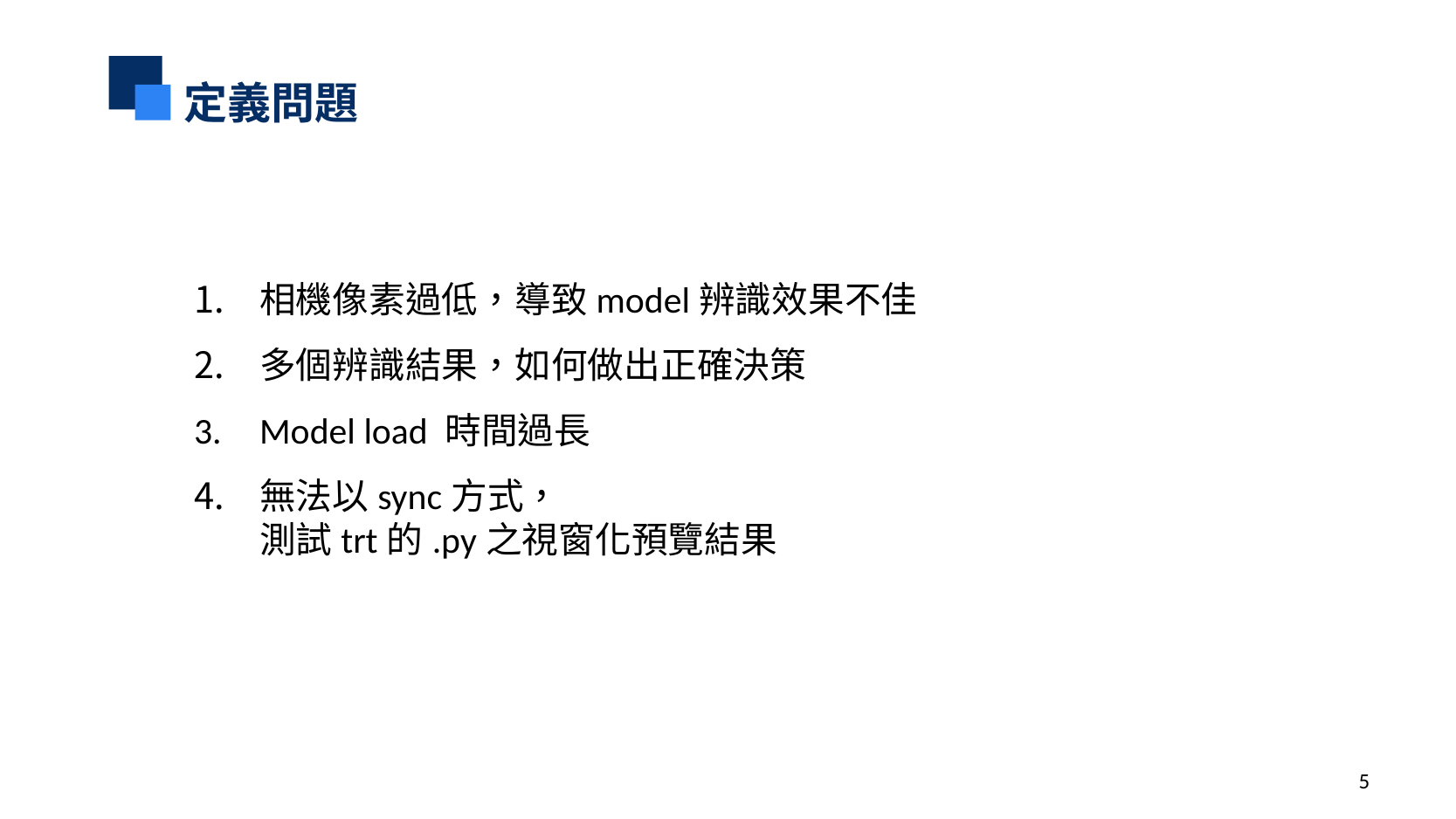

定義問題

相機像素過低，導致model辨識效果不佳
多個辨識結果，如何做出正確決策
Model load 時間過長
無法以sync方式，
測試trt的.py之視窗化預覽結果
5